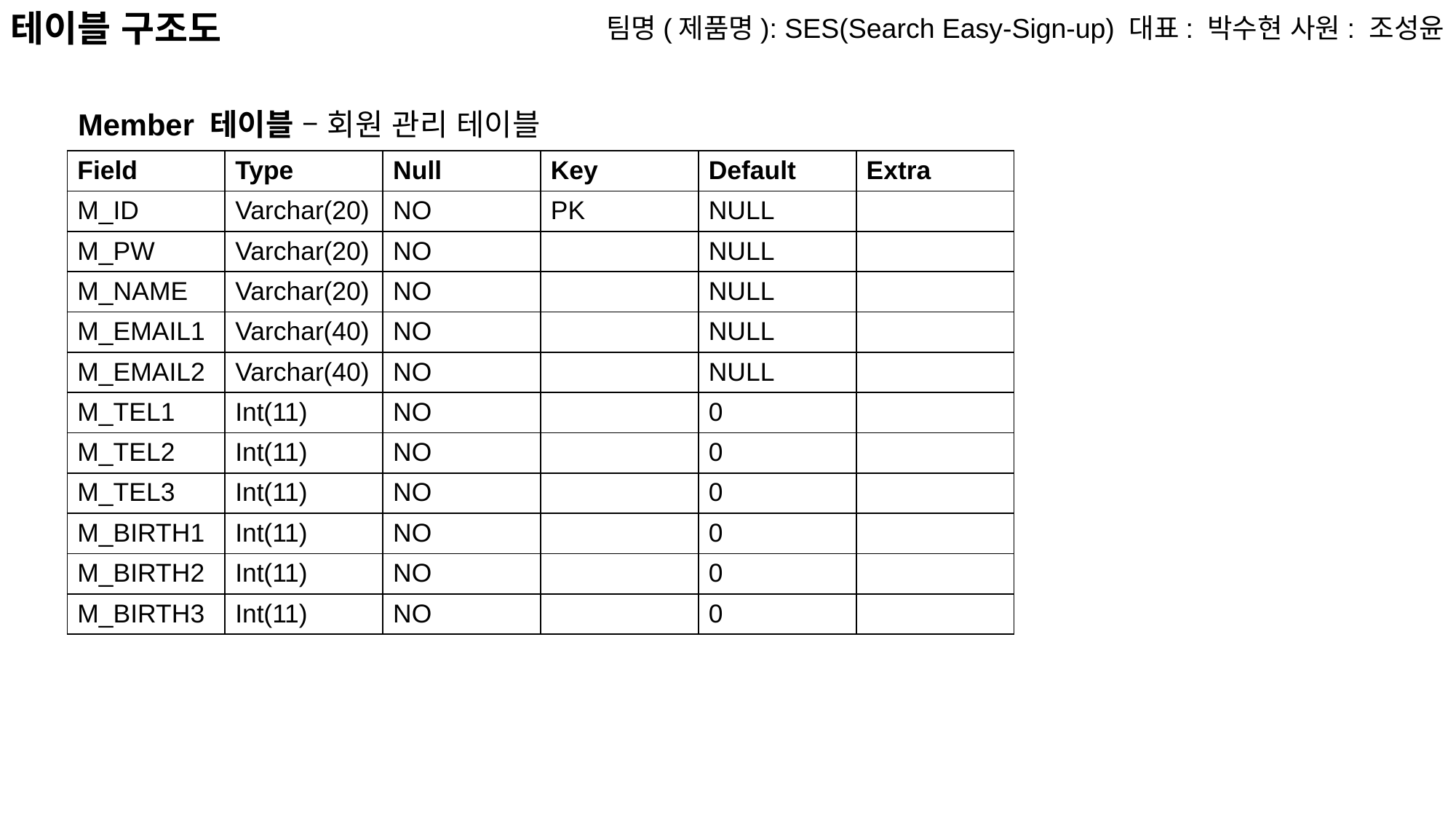

테이블 구조도
팀명(제품명): SES(Search Easy-Sign-up) 대표: 박수현 사원: 조성윤
Member 테이블 – 회원 관리 테이블
| Field | Type | Null | Key | Default | Extra |
| --- | --- | --- | --- | --- | --- |
| M\_ID | Varchar(20) | NO | PK | NULL |  |
| M\_PW | Varchar(20) | NO |  | NULL |  |
| M\_NAME | Varchar(20) | NO |  | NULL |  |
| M\_EMAIL1 | Varchar(40) | NO |  | NULL |  |
| M\_EMAIL2 | Varchar(40) | NO |  | NULL |  |
| M\_TEL1 | Int(11) | NO |  | 0 |  |
| M\_TEL2 | Int(11) | NO |  | 0 |  |
| M\_TEL3 | Int(11) | NO |  | 0 |  |
| M\_BIRTH1 | Int(11) | NO |  | 0 |  |
| M\_BIRTH2 | Int(11) | NO |  | 0 |  |
| M\_BIRTH3 | Int(11) | NO |  | 0 |  |